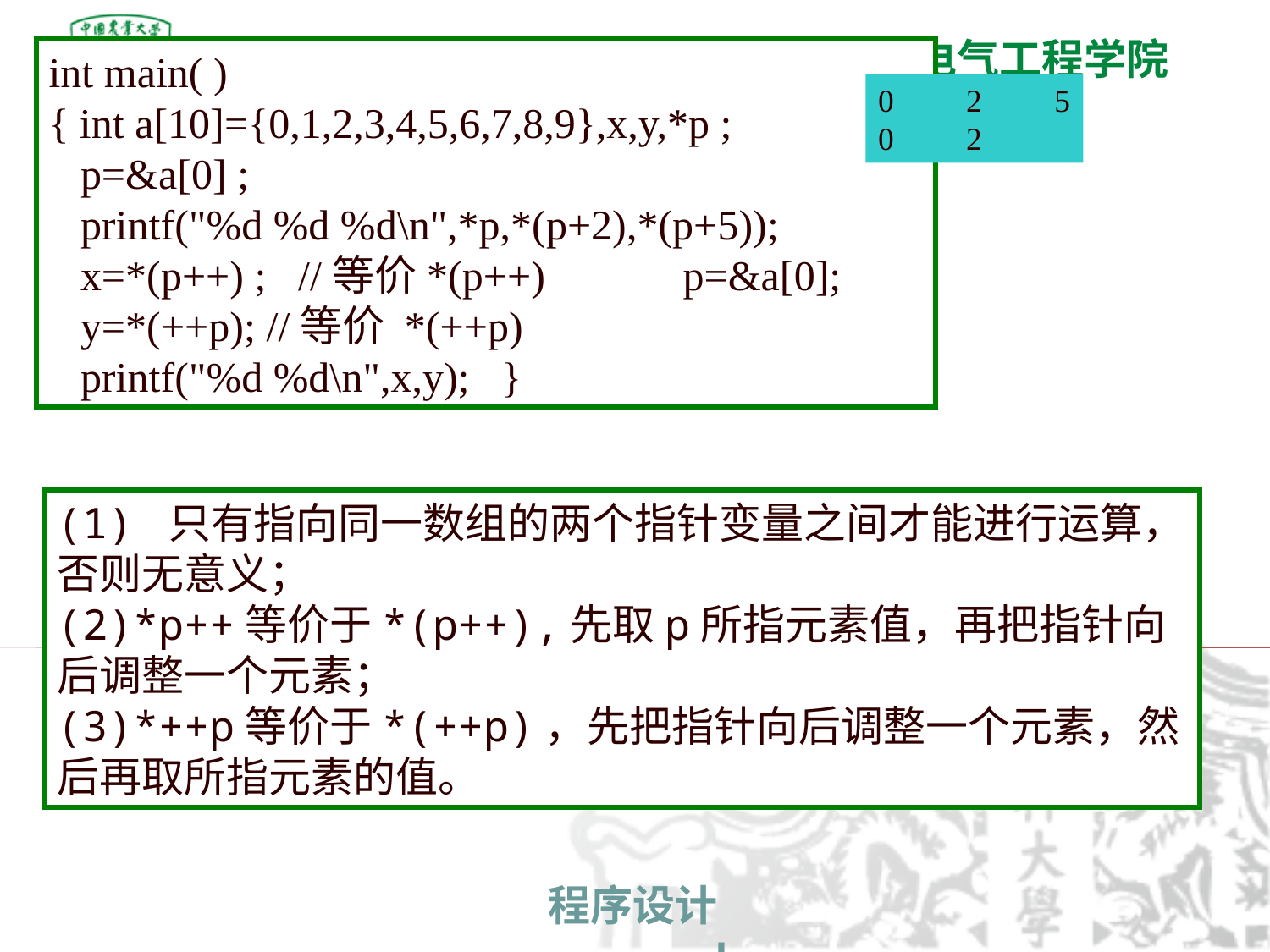

int main( )
{ int a[10]={0,1,2,3,4,5,6,7,8,9},x,y,*p ;
   p=&a[0] ;
   printf("%d %d %d\n",*p,*(p+2),*(p+5));
   x=*(p++) ;   //等价*(p++)             p=&a[0];
   y=*(++p); //等价 *(++p)
   printf("%d %d\n",x,y);   }
0         2         5
0         2
(1) 只有指向同一数组的两个指针变量之间才能进行运算，否则无意义；
(2)*p++等价于*(p++),先取p所指元素值，再把指针向后调整一个元素；
(3)*++p等价于*(++p)，先把指针向后调整一个元素，然后再取所指元素的值。